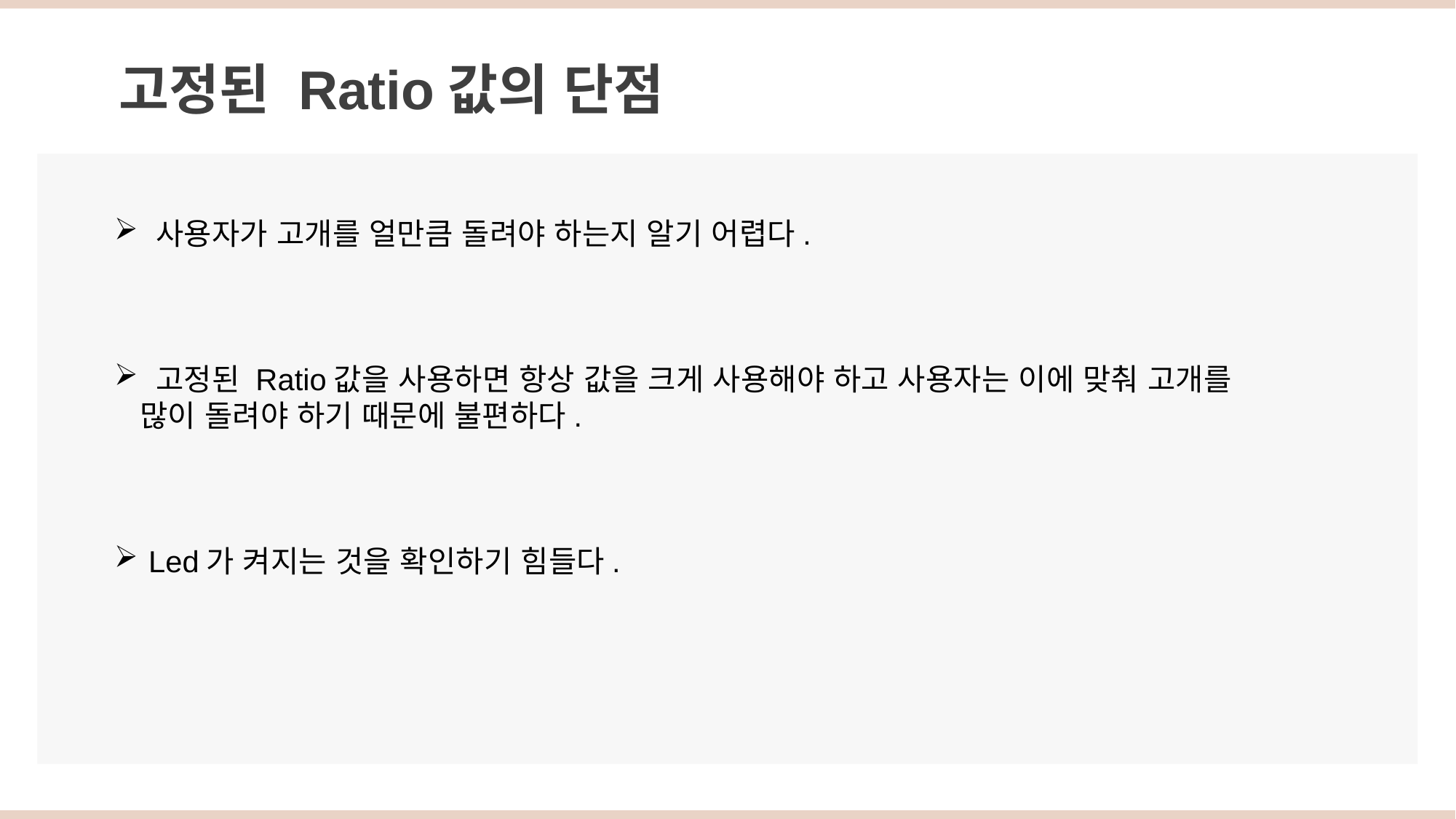

고정된 Ratio값의 단점

 사용자가 고개를 얼만큼 돌려야 하는지 알기 어렵다.

 고정된 Ratio값을 사용하면 항상 값을 크게 사용해야 하고 사용자는 이에 맞춰 고개를 많이 돌려야 하기 때문에 불편하다.

 Led가 켜지는 것을 확인하기 힘들다.